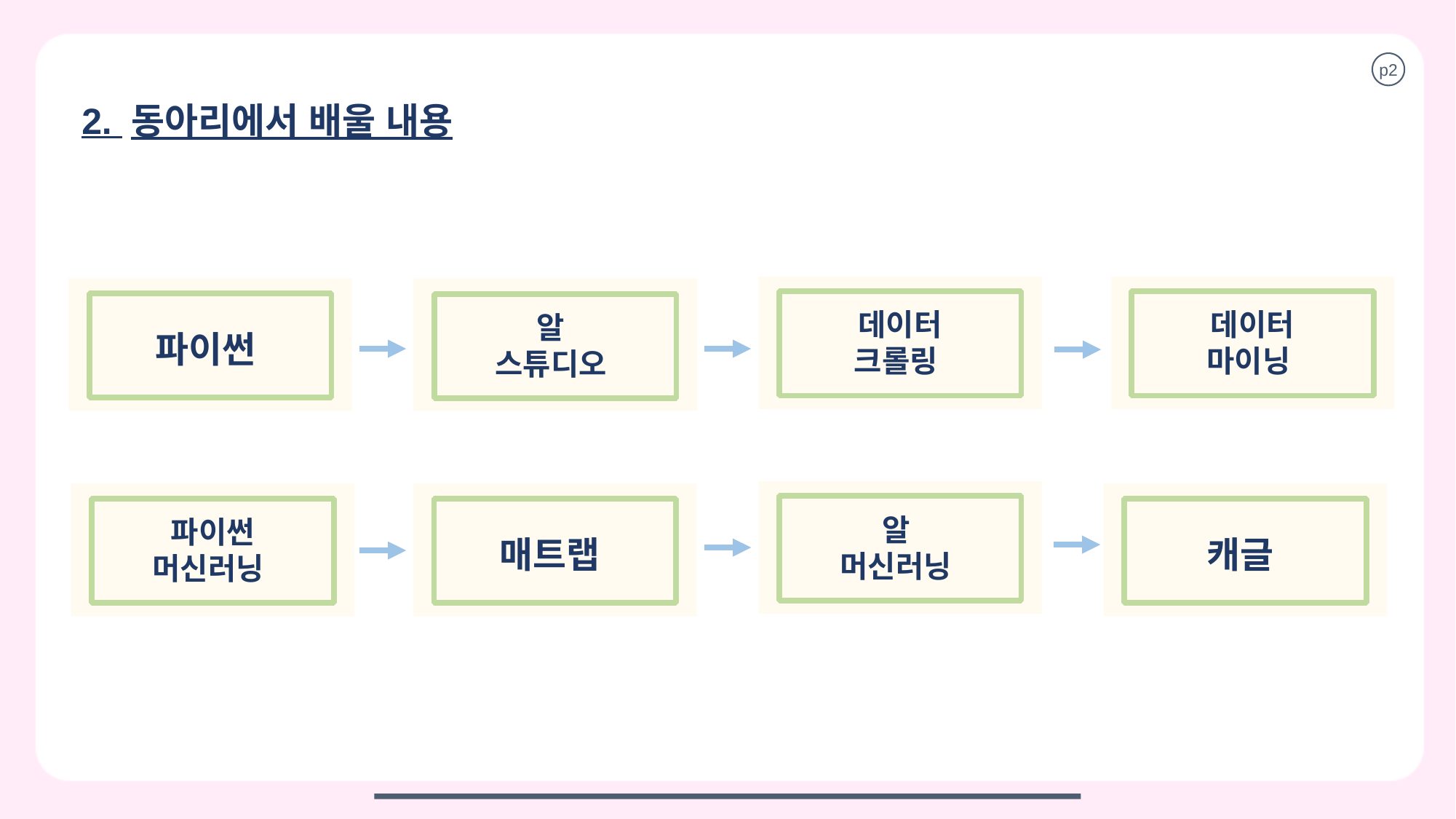

p2
2. 동아리에서 배울 내용
B

알
스튜디오
A

데이터
크롤링
A

데이터
마이닝
A

파이썬
A
C
B

알
머신러닝
A

파이썬
머신러닝
A

매트랩
A

캐글
A